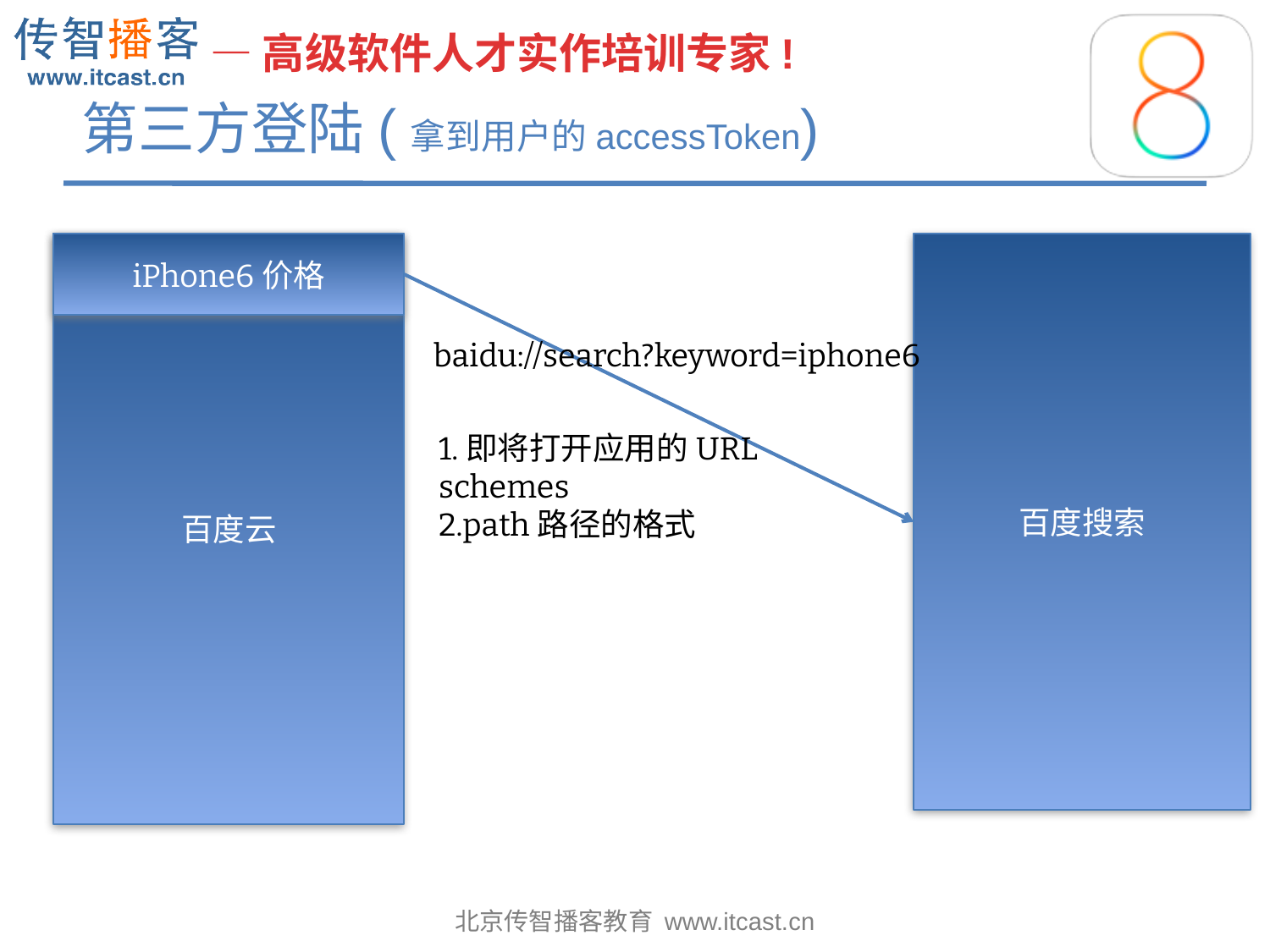

# 第三方登陆(拿到用户的accessToken)
百度云
iPhone6价格
百度搜索
baidu://search?keyword=iphone6
1.即将打开应用的URL schemes
2.path路径的格式